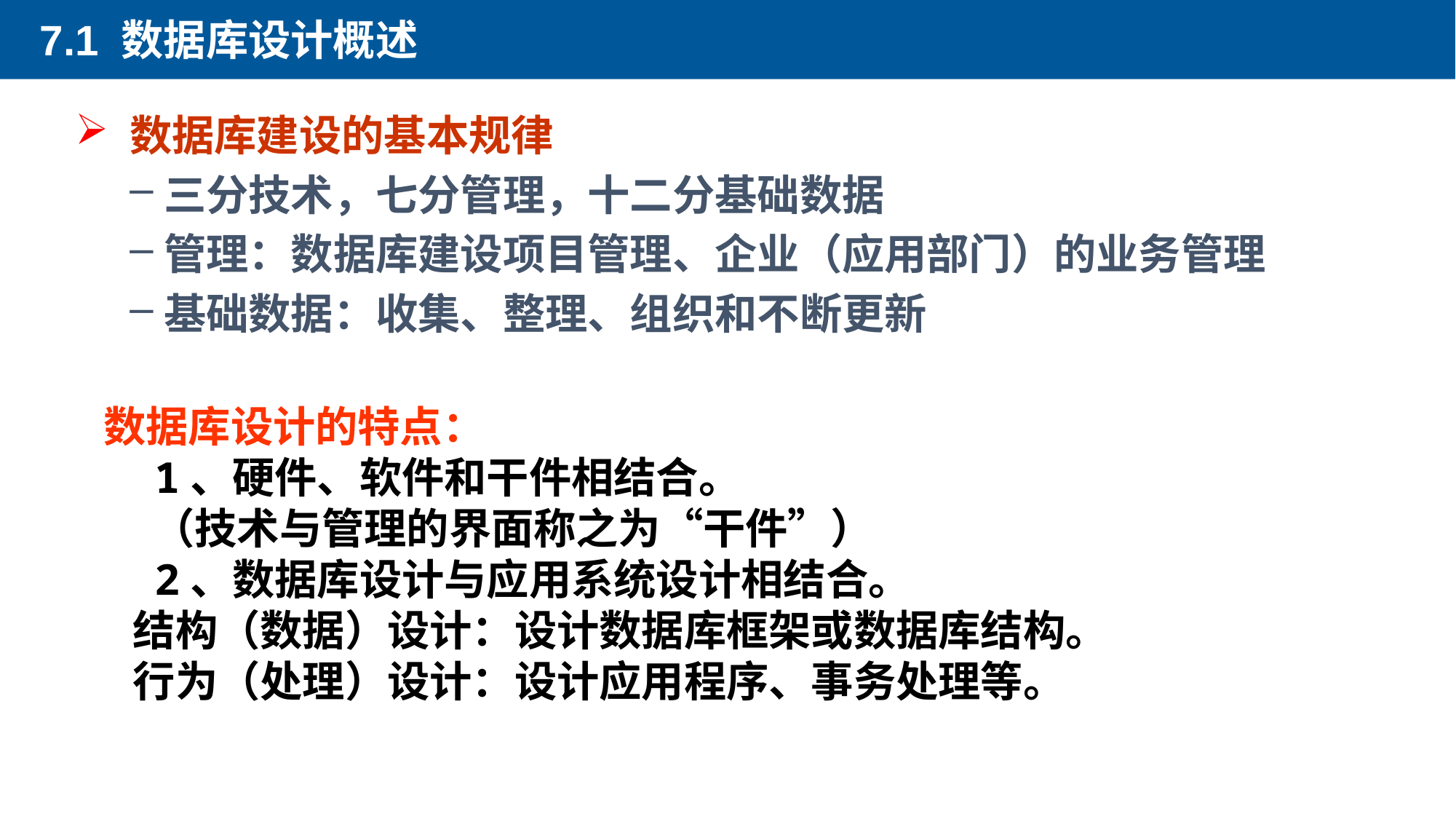

7.1 数据库设计概述
数据库建设的基本规律
三分技术，七分管理，十二分基础数据
管理：数据库建设项目管理、企业（应用部门）的业务管理
基础数据：收集、整理、组织和不断更新

数据库设计的特点：
  1、硬件、软件和干件相结合。
    （技术与管理的界面称之为“干件”）
  2、数据库设计与应用系统设计相结合。
  结构（数据）设计：设计数据库框架或数据库结构。
  行为（处理）设计：设计应用程序、事务处理等。